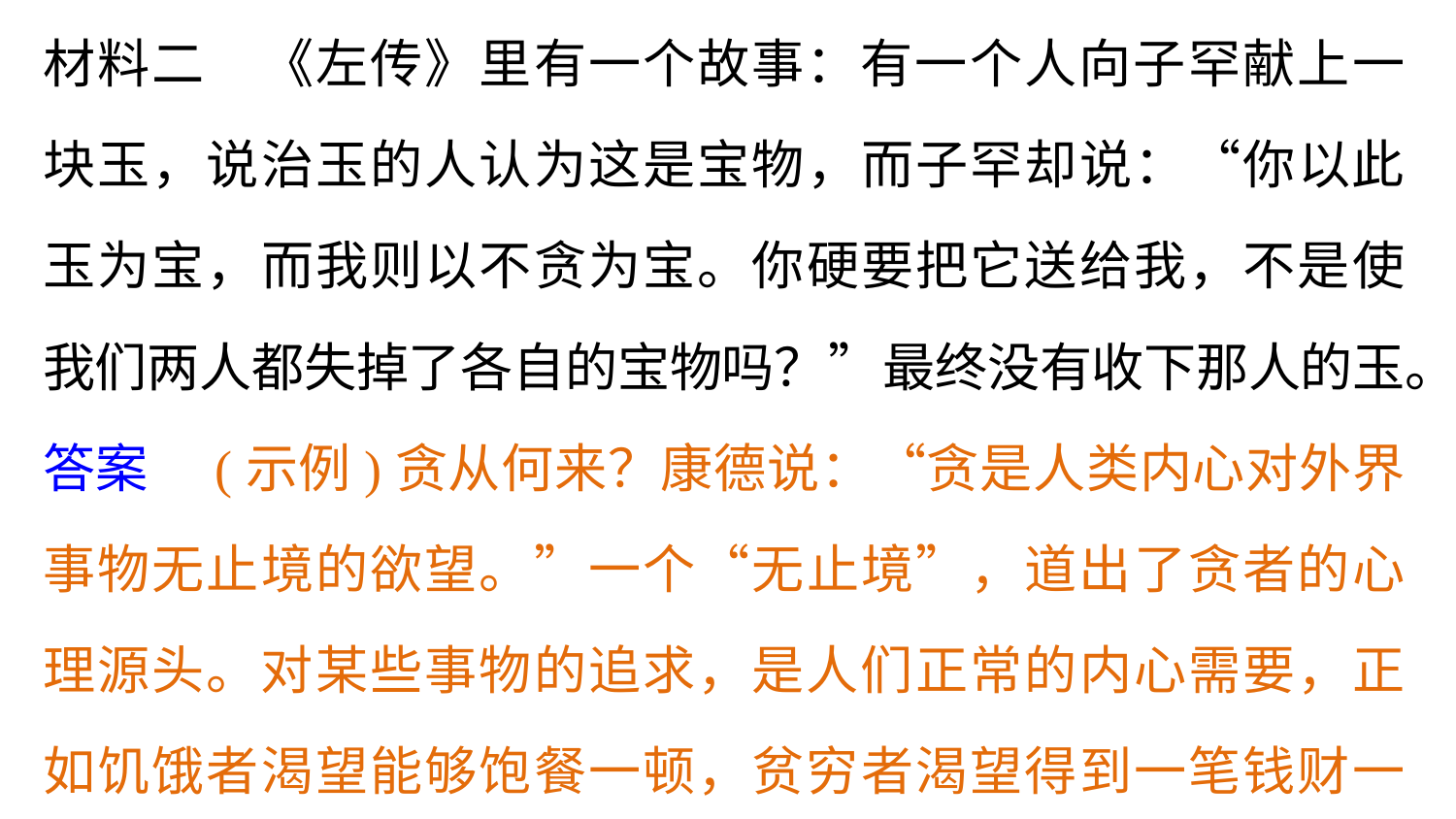

材料二　《左传》里有一个故事：有一个人向子罕献上一块玉，说治玉的人认为这是宝物，而子罕却说：“你以此玉为宝，而我则以不贪为宝。你硬要把它送给我，不是使我们两人都失掉了各自的宝物吗？”最终没有收下那人的玉。
答案　(示例)贪从何来？康德说：“贪是人类内心对外界事物无止境的欲望。”一个“无止境”，道出了贪者的心理源头。对某些事物的追求，是人们正常的内心需要，正如饥饿者渴望能够饱餐一顿，贫穷者渴望得到一笔钱财一样，